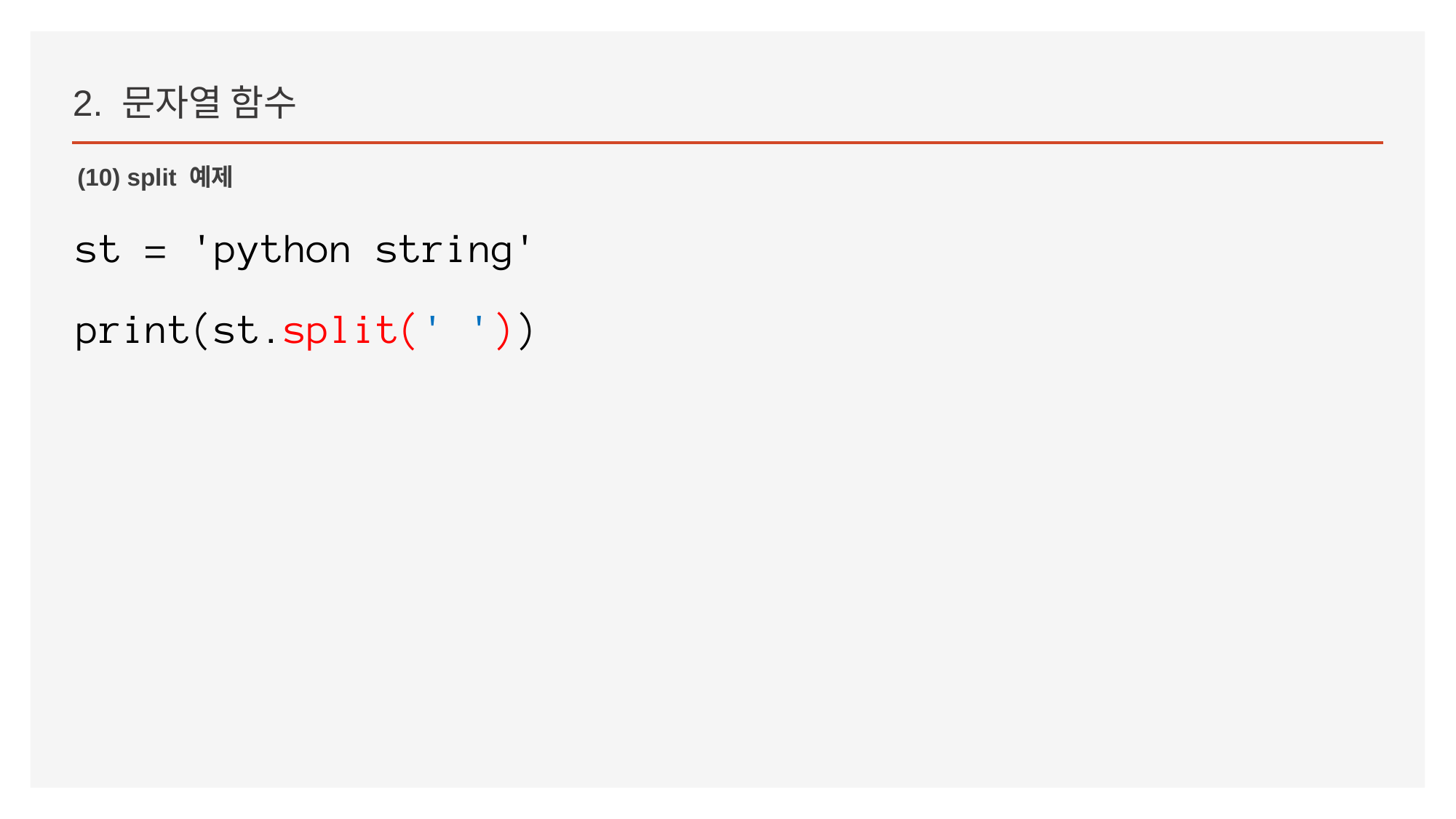

2. 문자열 함수
(10) split 예제
st = 'python string'
print(st.split(' '))